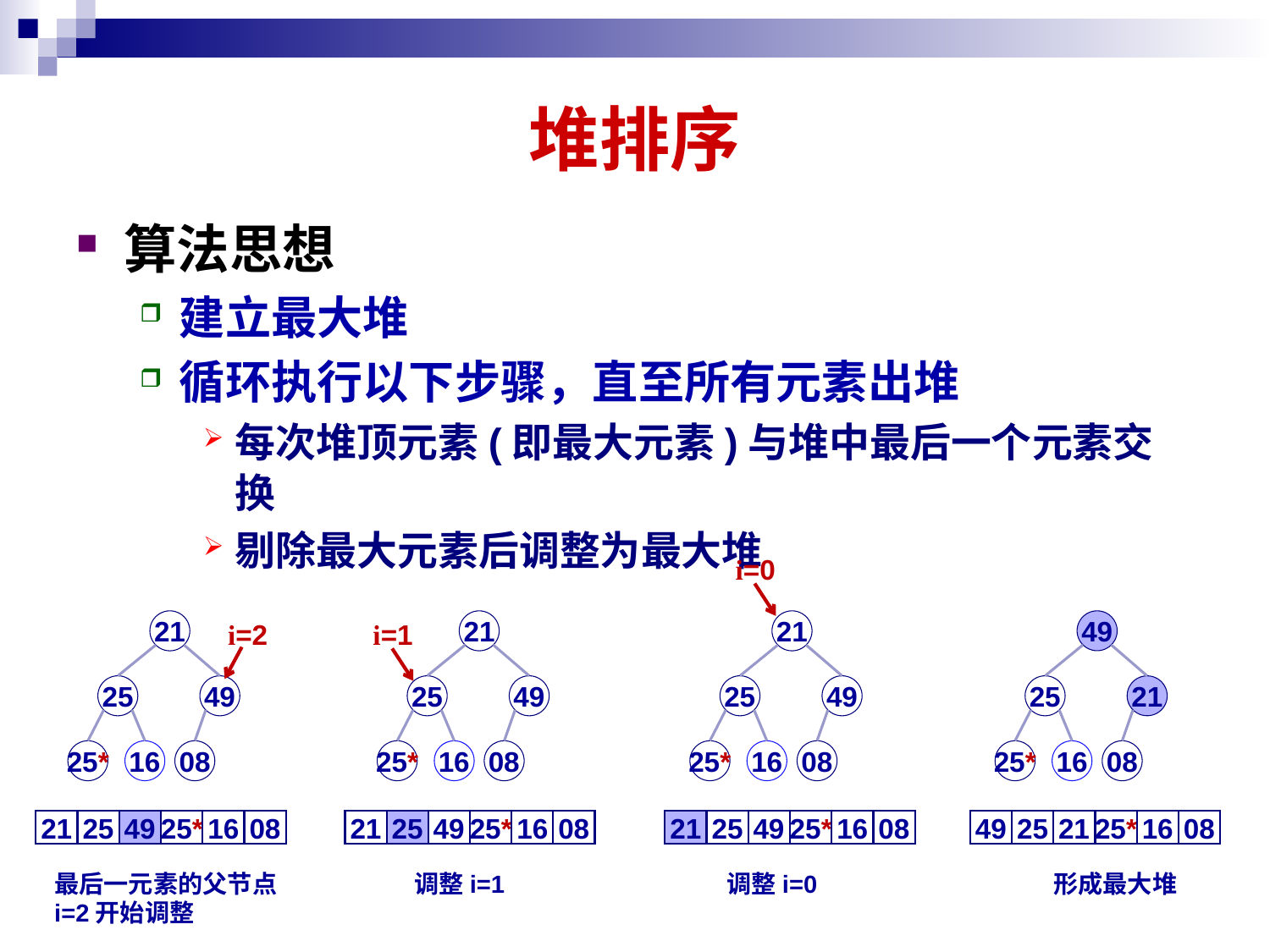

# 堆排序
算法思想
建立最大堆
循环执行以下步骤，直至所有元素出堆
每次堆顶元素(即最大元素)与堆中最后一个元素交换
剔除最大元素后调整为最大堆
i=0
21
25
49
25*
08
16
i=2
i=1
21
25
49
25*
08
16
21
25
49
25*
08
16
49
25
21
25*
08
16
21
25
49
25*
16
08
21
25
49
25*
16
08
21
25
49
25*
16
08
49
25
21
25*
16
08
最后一元素的父节点
i=2开始调整
调整i=1
调整i=0
形成最大堆